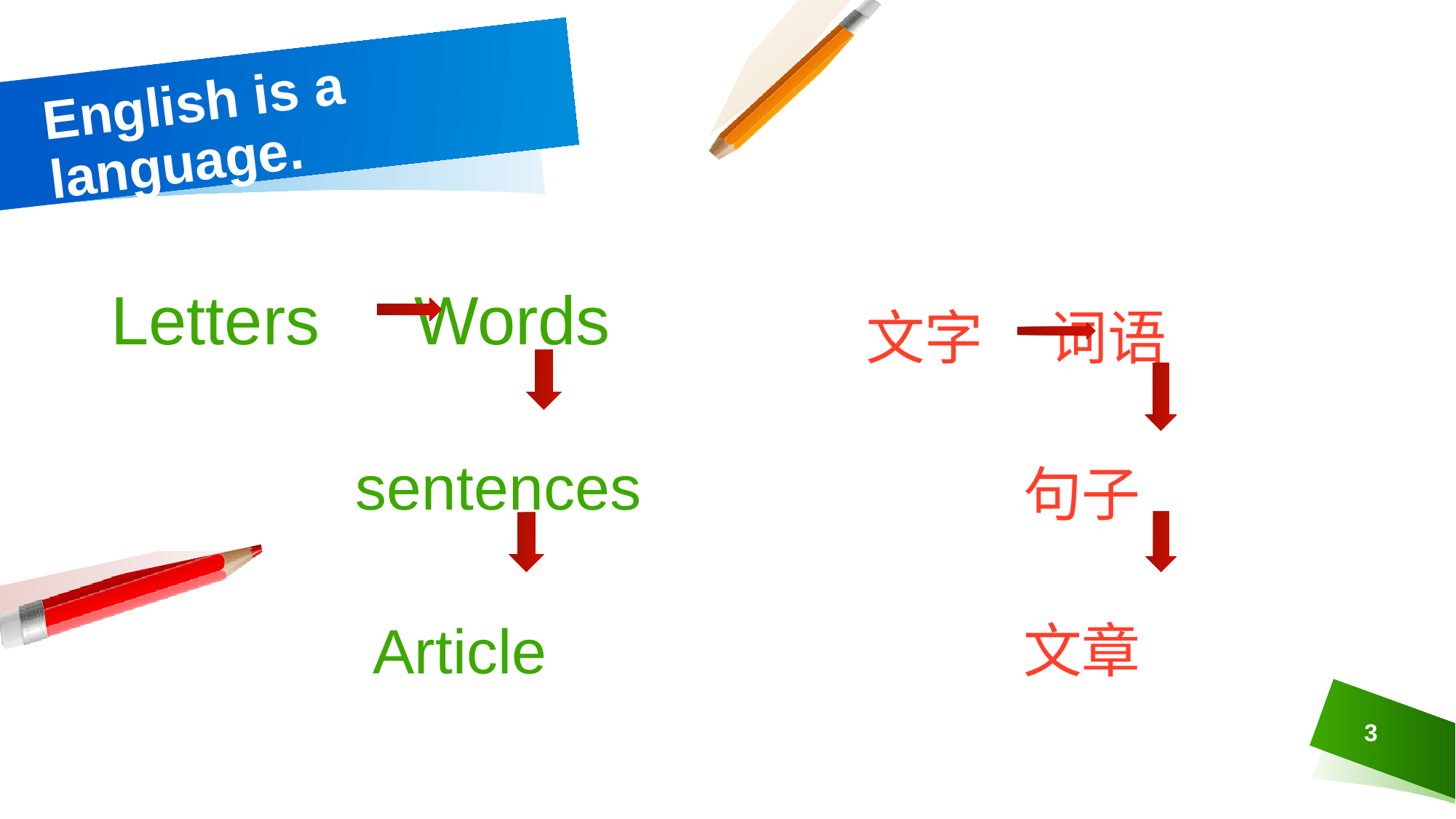

# English is a language.

Letters     Words

              sentences

               Article

        文字     词语

                    句子

                    文章

3